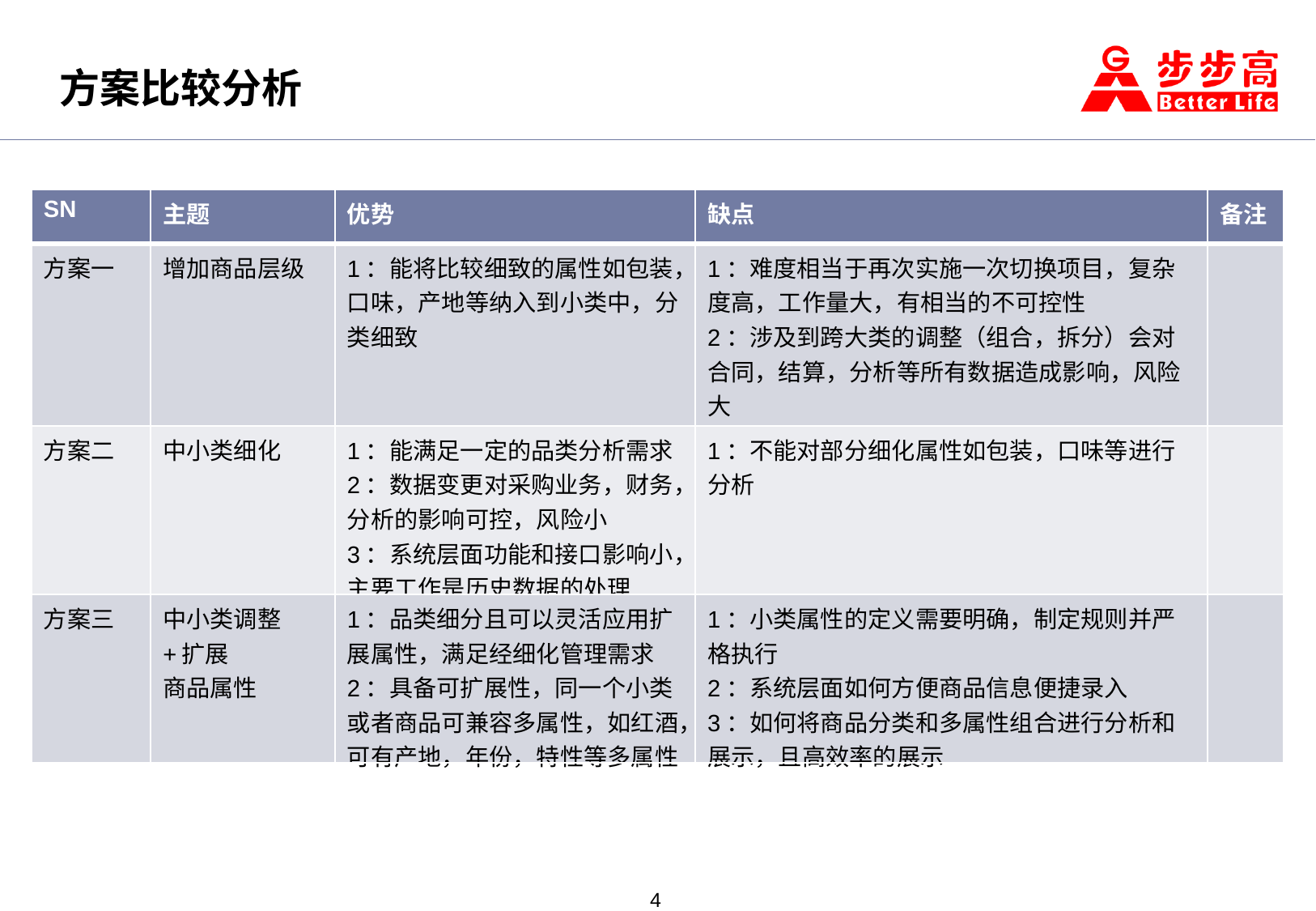

方案比较分析
| SN | 主题 | 优势 | 缺点 | 备注 |
| --- | --- | --- | --- | --- |
| 方案一 | 增加商品层级 | 1：能将比较细致的属性如包装，口味，产地等纳入到小类中，分类细致 | 1：难度相当于再次实施一次切换项目，复杂度高，工作量大，有相当的不可控性 2：涉及到跨大类的调整（组合，拆分）会对合同，结算，分析等所有数据造成影响，风险大 |  |
| 方案二 | 中小类细化 | 1：能满足一定的品类分析需求 2：数据变更对采购业务，财务，分析的影响可控，风险小 3：系统层面功能和接口影响小，主要工作是历史数据的处理 | 1：不能对部分细化属性如包装，口味等进行分析 |  |
| 方案三 | 中小类调整+扩展 商品属性 | 1：品类细分且可以灵活应用扩展属性，满足经细化管理需求 2：具备可扩展性，同一个小类或者商品可兼容多属性，如红酒，可有产地，年份，特性等多属性 | 1：小类属性的定义需要明确，制定规则并严格执行 2：系统层面如何方便商品信息便捷录入 3：如何将商品分类和多属性组合进行分析和展示，且高效率的展示 |  |